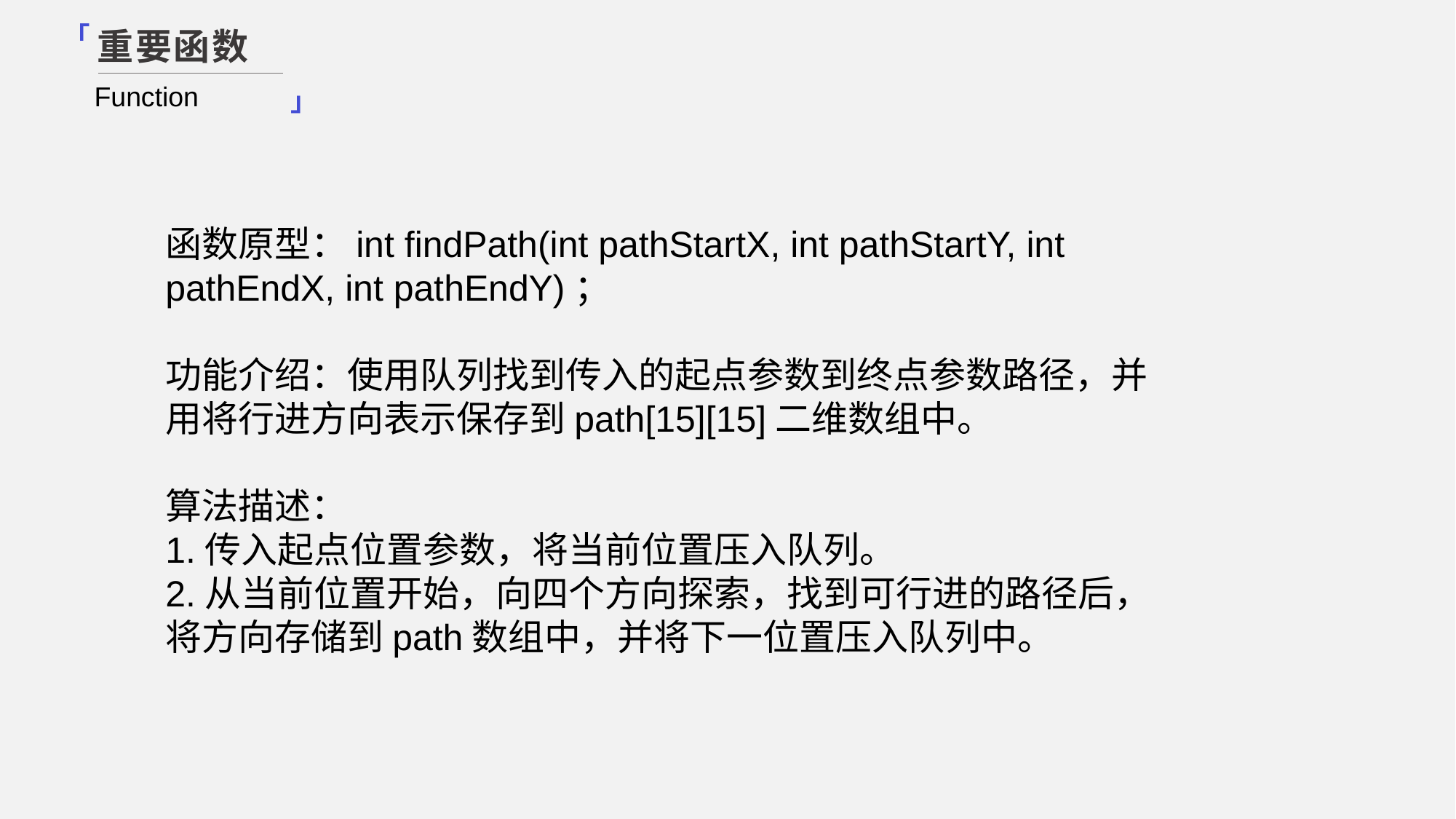

「
重要函数
Function
」
函数原型：int findPath(int pathStartX, int pathStartY, int pathEndX, int pathEndY)；

功能介绍：使用队列找到传入的起点参数到终点参数路径，并用将行进方向表示保存到path[15][15]二维数组中。

算法描述：
1.传入起点位置参数，将当前位置压入队列。
2.从当前位置开始，向四个方向探索，找到可行进的路径后，将方向存储到path数组中，并将下一位置压入队列中。